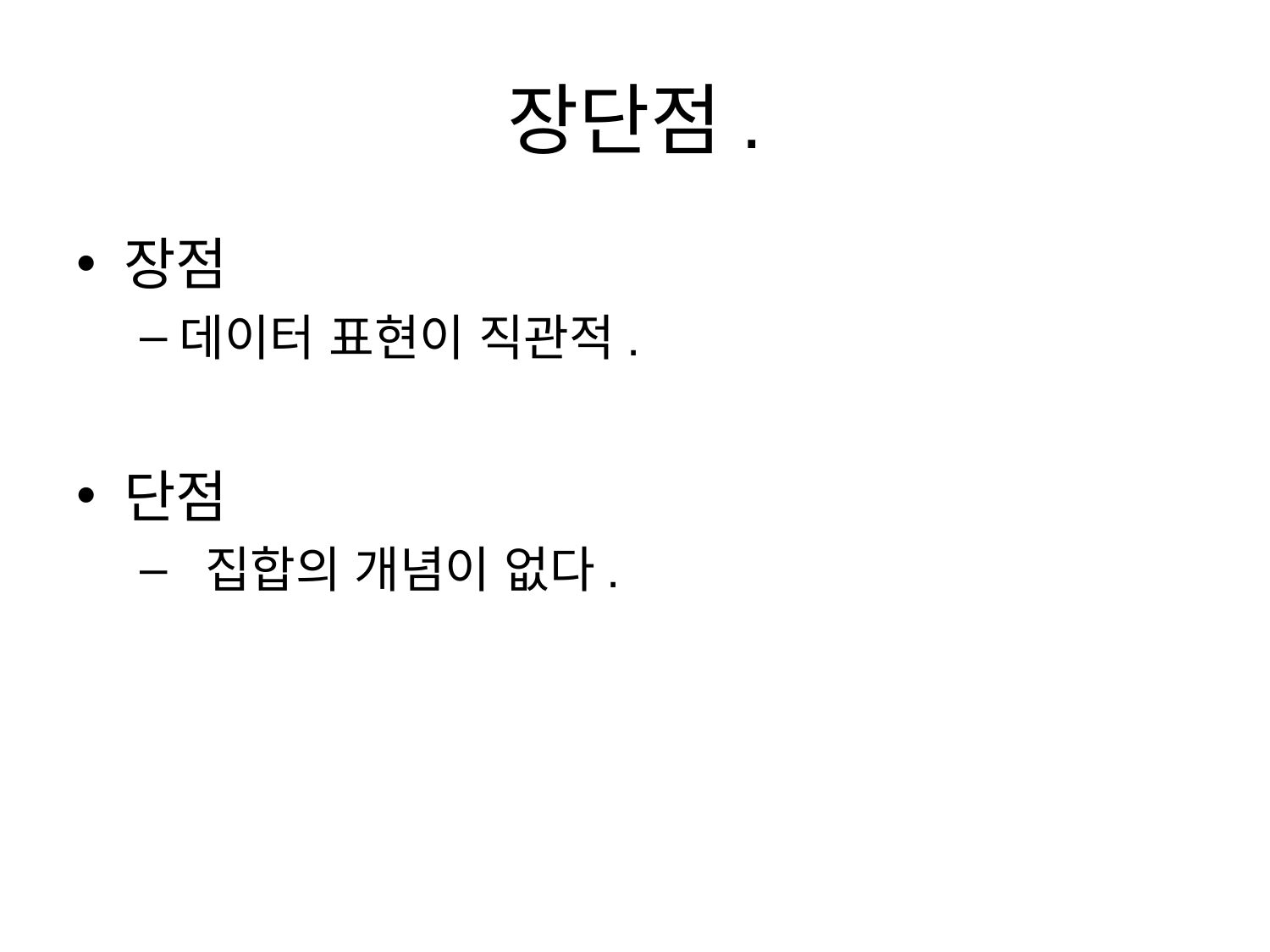

# 장단점.
장점
데이터 표현이 직관적.

단점
 집합의 개념이 없다.